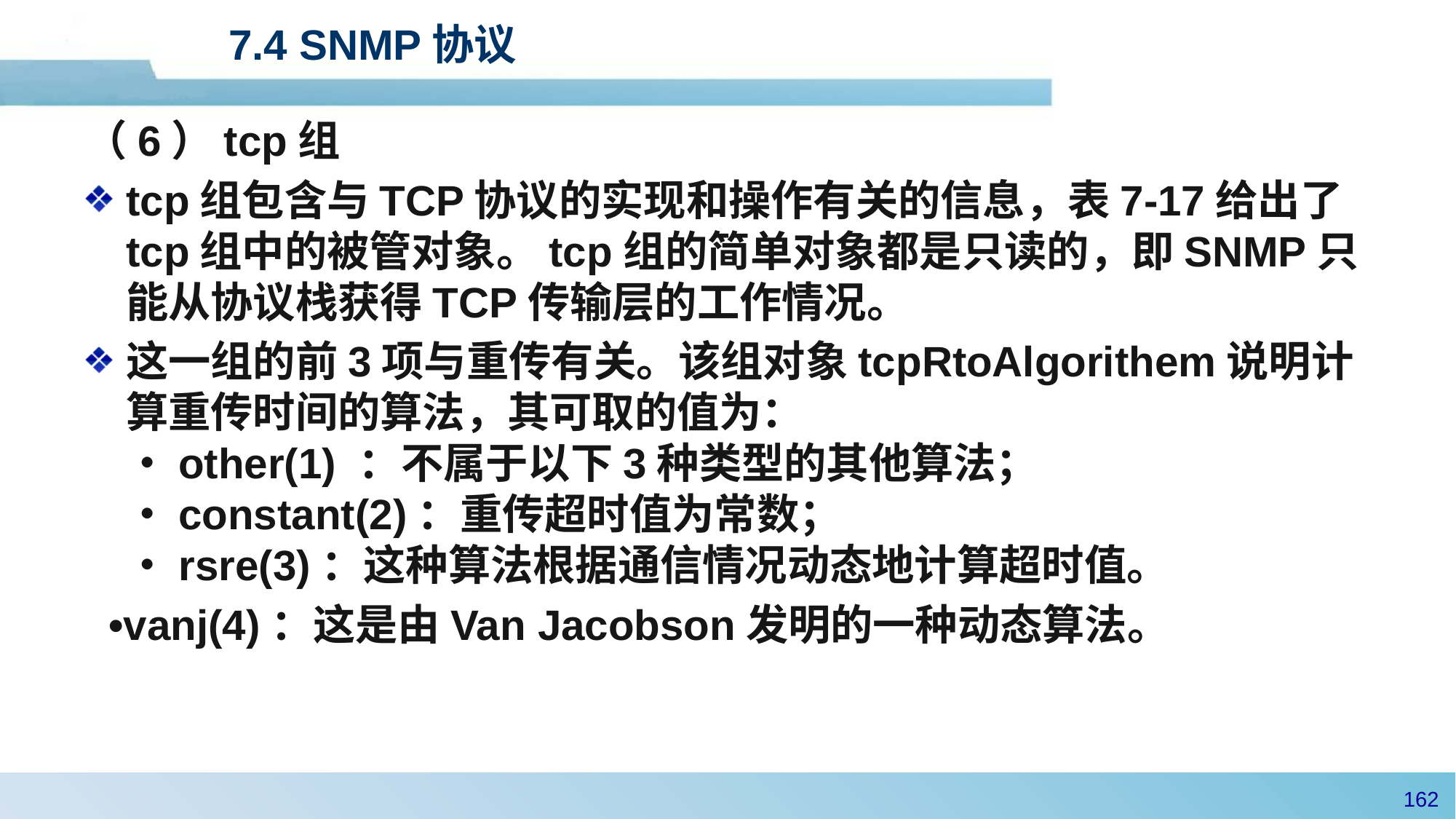

#
7.4 SNMP协议
（6）tcp组
tcp组包含与TCP协议的实现和操作有关的信息，表7-17给出了tcp组中的被管对象。tcp组的简单对象都是只读的，即SNMP只能从协议栈获得TCP传输层的工作情况。
这一组的前3项与重传有关。该组对象tcpRtoAlgorithem说明计算重传时间的算法，其可取的值为：
•other(1) ：不属于以下3种类型的其他算法；
•constant(2)：重传超时值为常数；
•rsre(3)：这种算法根据通信情况动态地计算超时值。
  •vanj(4)：这是由Van Jacobson发明的一种动态算法。
162